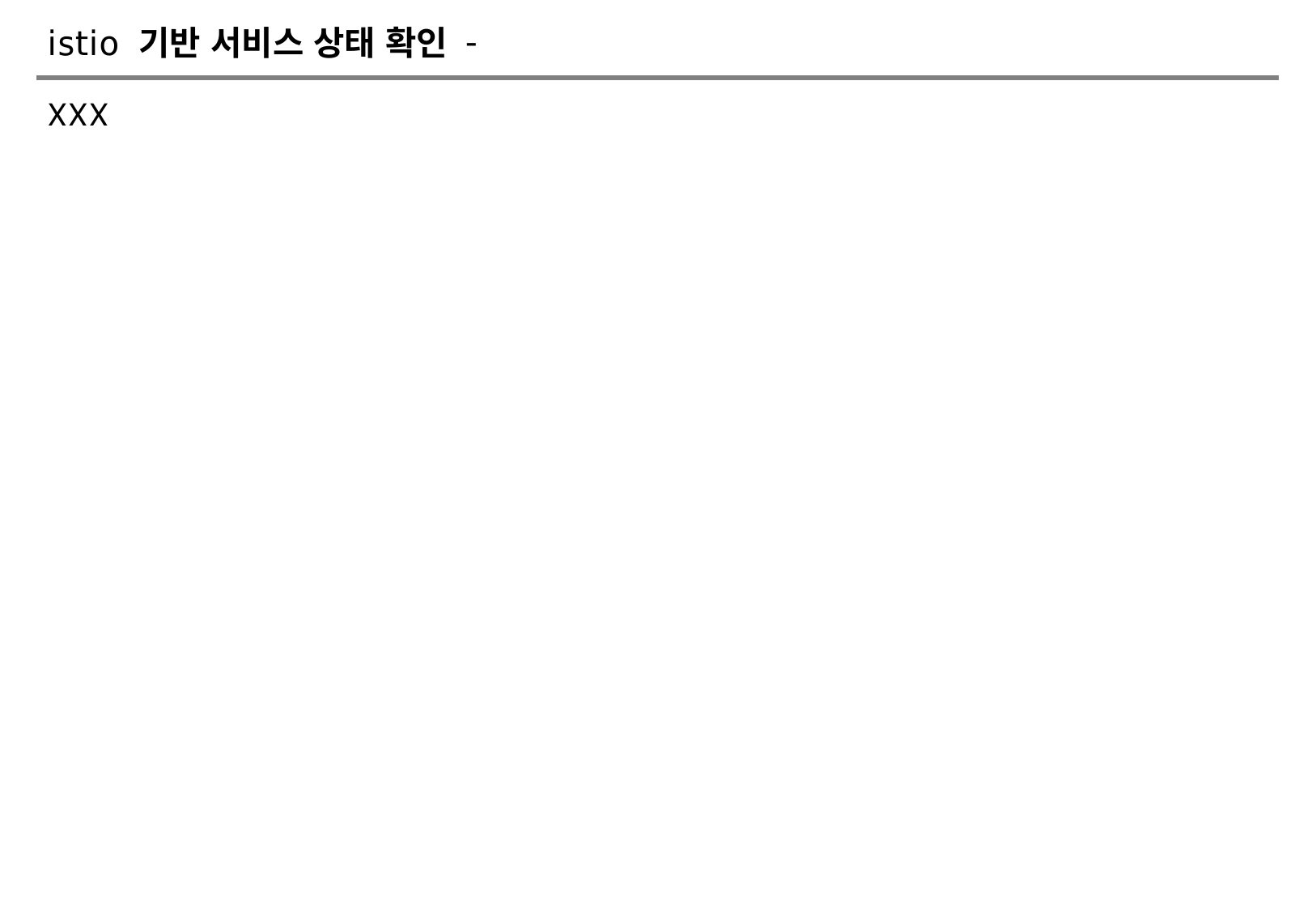

# istio 기반 서비스 상태 확인 -
XXX